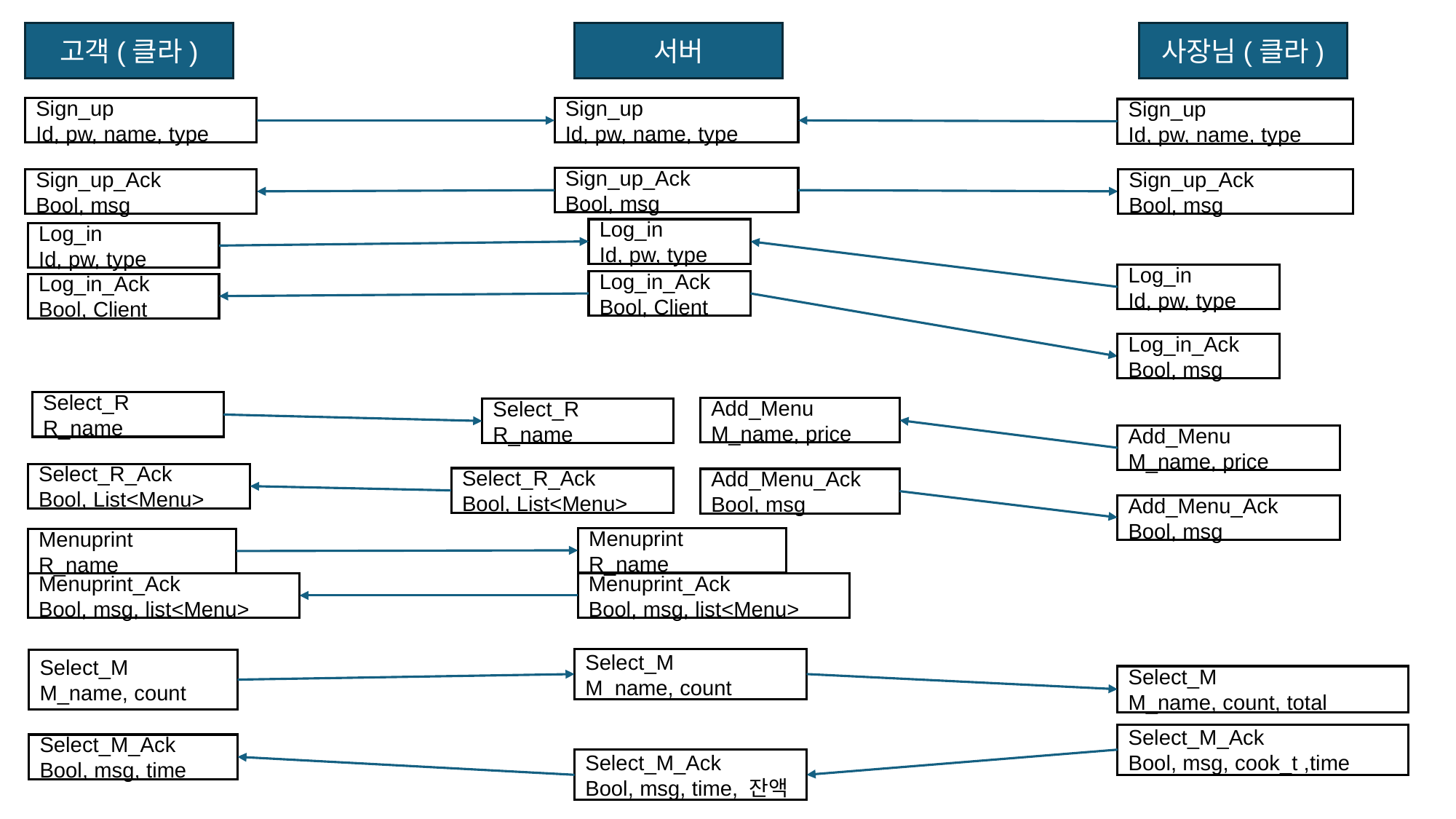

고객(클라)
서버
사장님(클라)
Sign_up
Id, pw, name, type
Sign_up
Id, pw, name, type
Sign_up
Id, pw, name, type
Sign_up_Ack
Bool, msg
Sign_up_Ack
Bool, msg
Sign_up_Ack
Bool, msg
Log_in
Id, pw, type
Log_in
Id, pw, type
Log_in
Id, pw, type
Log_in_Ack
Bool, Client
Log_in_Ack
Bool, Client
Log_in_Ack
Bool, msg
Select_R
R_name
Add_Menu
M_name, price
Select_R
R_name
Add_Menu
M_name, price
Select_R_Ack
Bool, List<Menu>
Select_R_Ack
Bool, List<Menu>
Add_Menu_Ack
Bool, msg
Add_Menu_Ack
Bool, msg
Menuprint
R_name
Menuprint
R_name
Menuprint_Ack
Bool, msg, list<Menu>
Menuprint_Ack
Bool, msg, list<Menu>
Select_M
M_name, count
Select_M
M_name, count
Select_M
M_name, count, total
Select_M_Ack
Bool, msg, cook_t ,time
Select_M_Ack
Bool, msg, time
Select_M_Ack
Bool, msg, time, 잔액